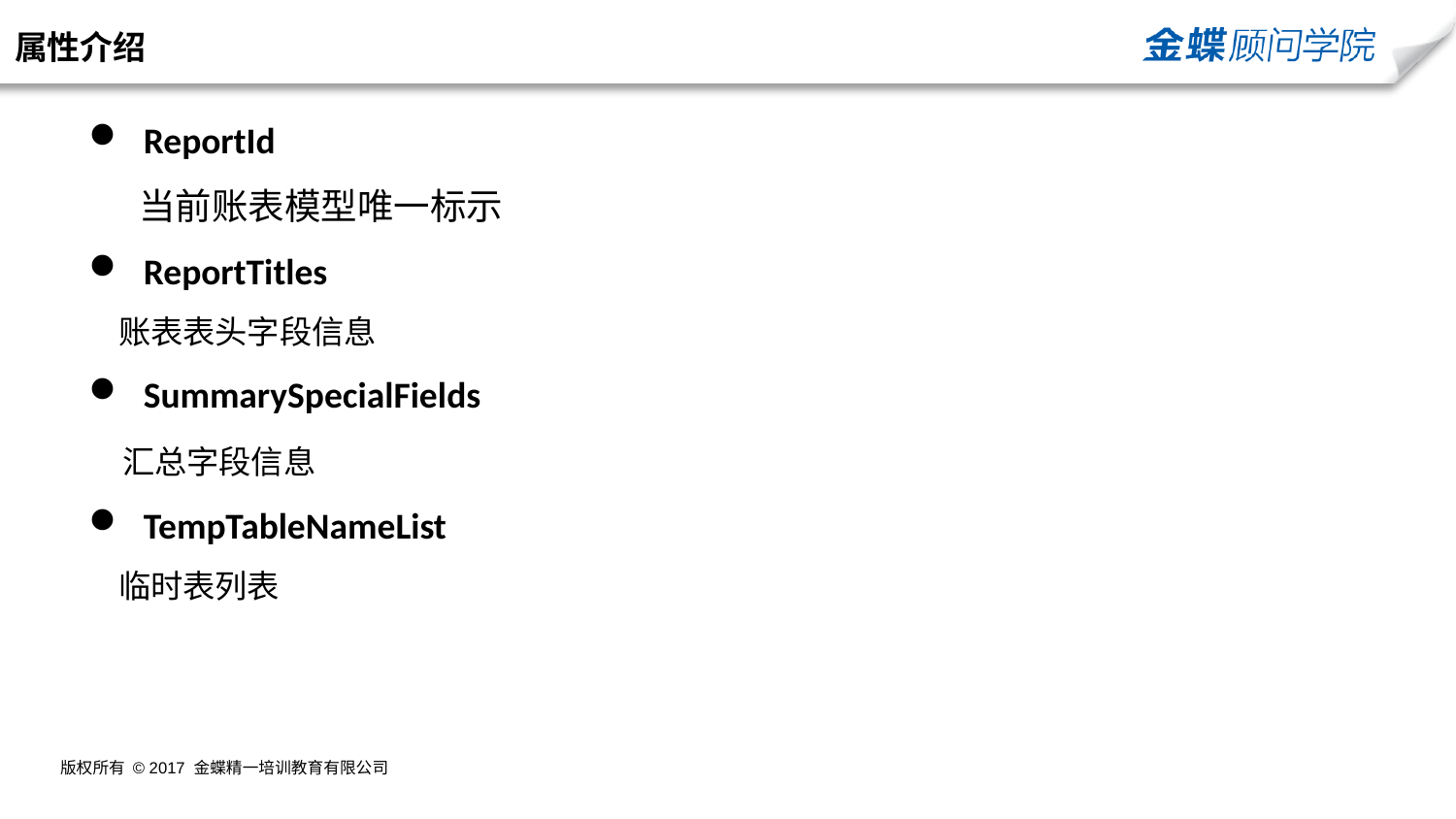

属性介绍

ReportId
     当前账表模型唯一标示
ReportTitles
   账表表头字段信息
SummarySpecialFields
   汇总字段信息
TempTableNameList
   临时表列表